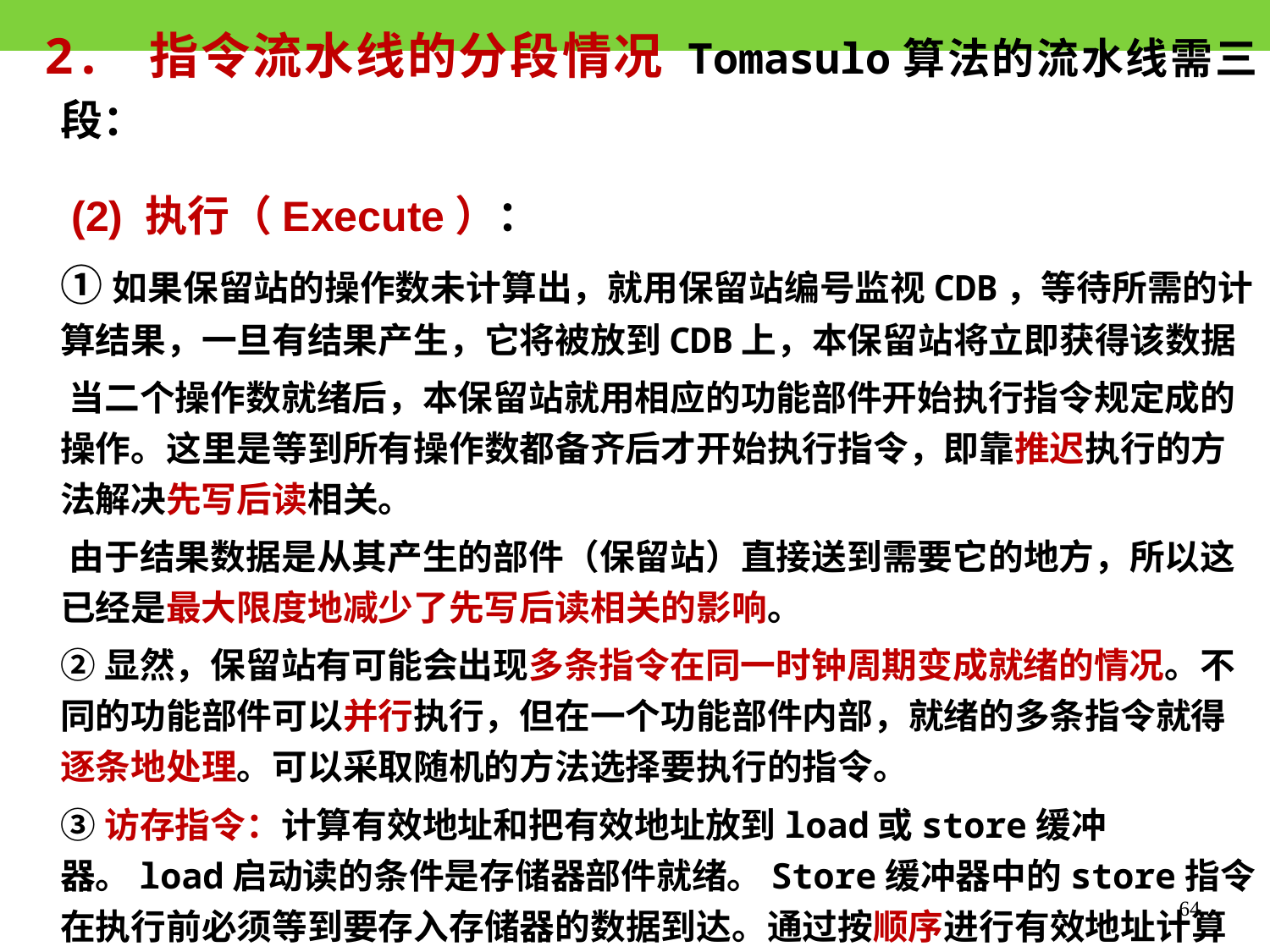

2. 指令流水线的分段情况 Tomasulo算法的流水线需三段：

     (2) 执行（Execute）：
     ①如果保留站的操作数未计算出，就用保留站编号监视CDB，等待所需的计算结果，一旦有结果产生，它将被放到CDB上，本保留站将立即获得该数据
      当二个操作数就绪后，本保留站就用相应的功能部件开始执行指令规定成的操作。这里是等到所有操作数都备齐后才开始执行指令，即靠推迟执行的方法解决先写后读相关。
      由于结果数据是从其产生的部件（保留站）直接送到需要它的地方，所以这已经是最大限度地减少了先写后读相关的影响。
      ②显然，保留站有可能会出现多条指令在同一时钟周期变成就绪的情况。不同的功能部件可以并行执行，但在一个功能部件内部，就绪的多条指令就得逐条地处理。可以采取随机的方法选择要执行的指令。
      ③访存指令：计算有效地址和把有效地址放到load或store缓冲器。load启动读的条件是存储器部件就绪。Store缓冲器中的store指令在执行前必须等到要存入存储器的数据到达。通过按顺序进行有效地址计算来保证程序顺序，有助于避免访问存储器的冲突。
64